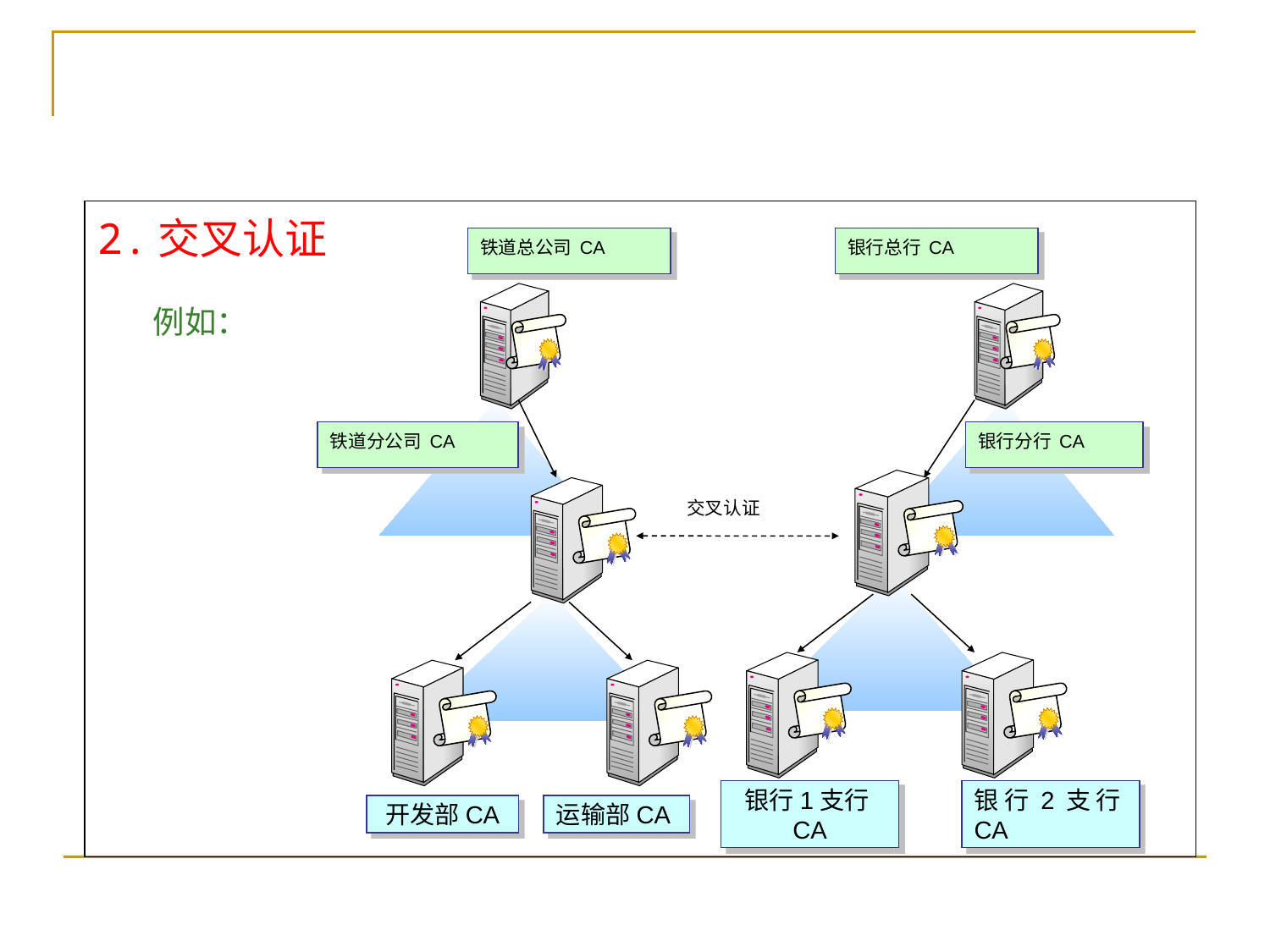

2.交叉认证
铁道总公司CA
银行总行CA

铁道分公司CA
银行分行CA

交叉认证

开发部CA
运输部CA
银行1支行CA
银行2支行CA
例如：